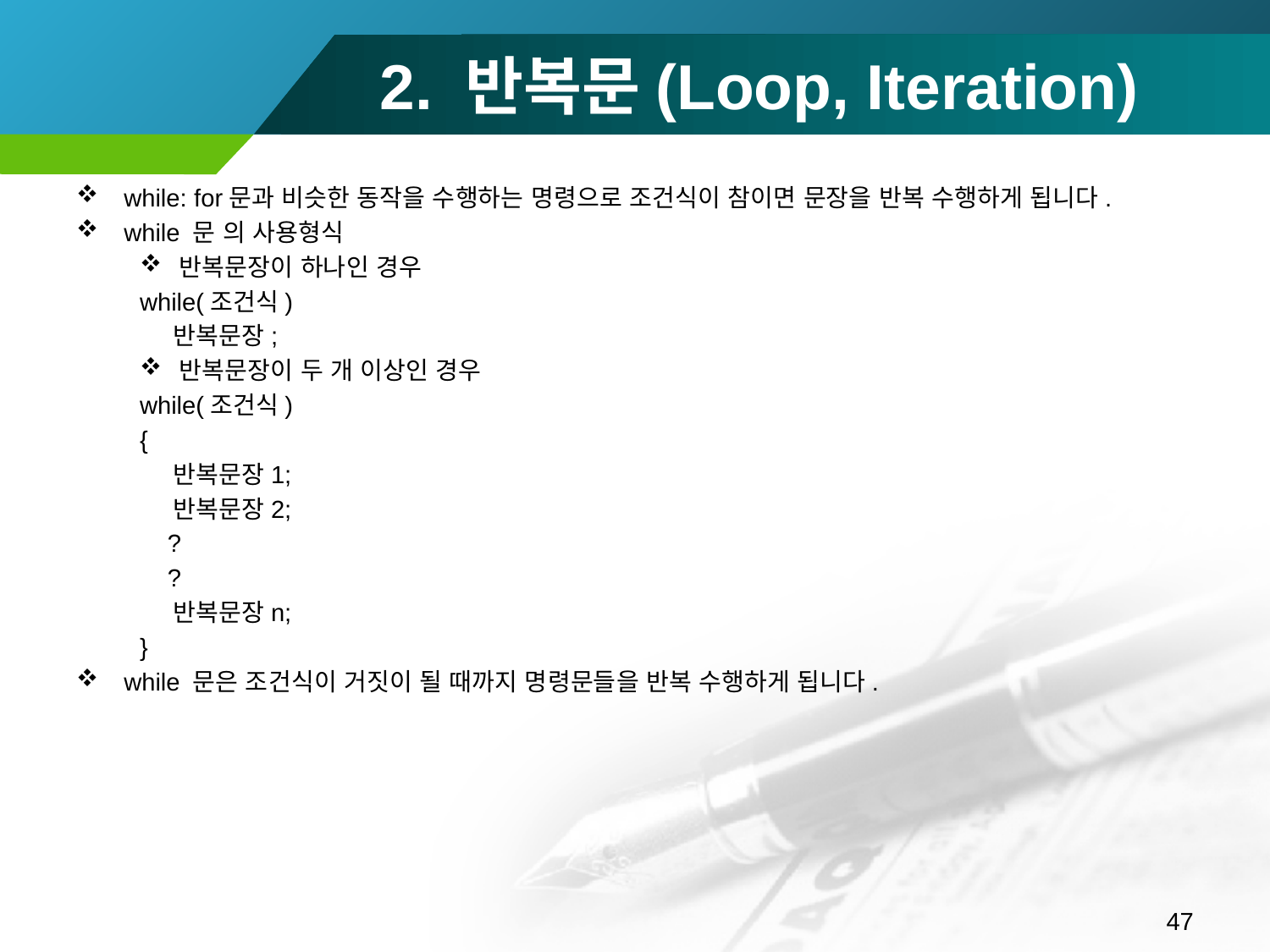

# 2. 반복문(Loop, Iteration)
while: for문과 비슷한 동작을 수행하는 명령으로 조건식이 참이면 문장을 반복 수행하게 됩니다.
while 문 의 사용형식
반복문장이 하나인 경우
while(조건식)
    반복문장;
반복문장이 두 개 이상인 경우
while(조건식)
{
    반복문장1;
    반복문장2;
    ?
    ?
    반복문장n;
}
while 문은 조건식이 거짓이 될 때까지 명령문들을 반복 수행하게 됩니다.
47